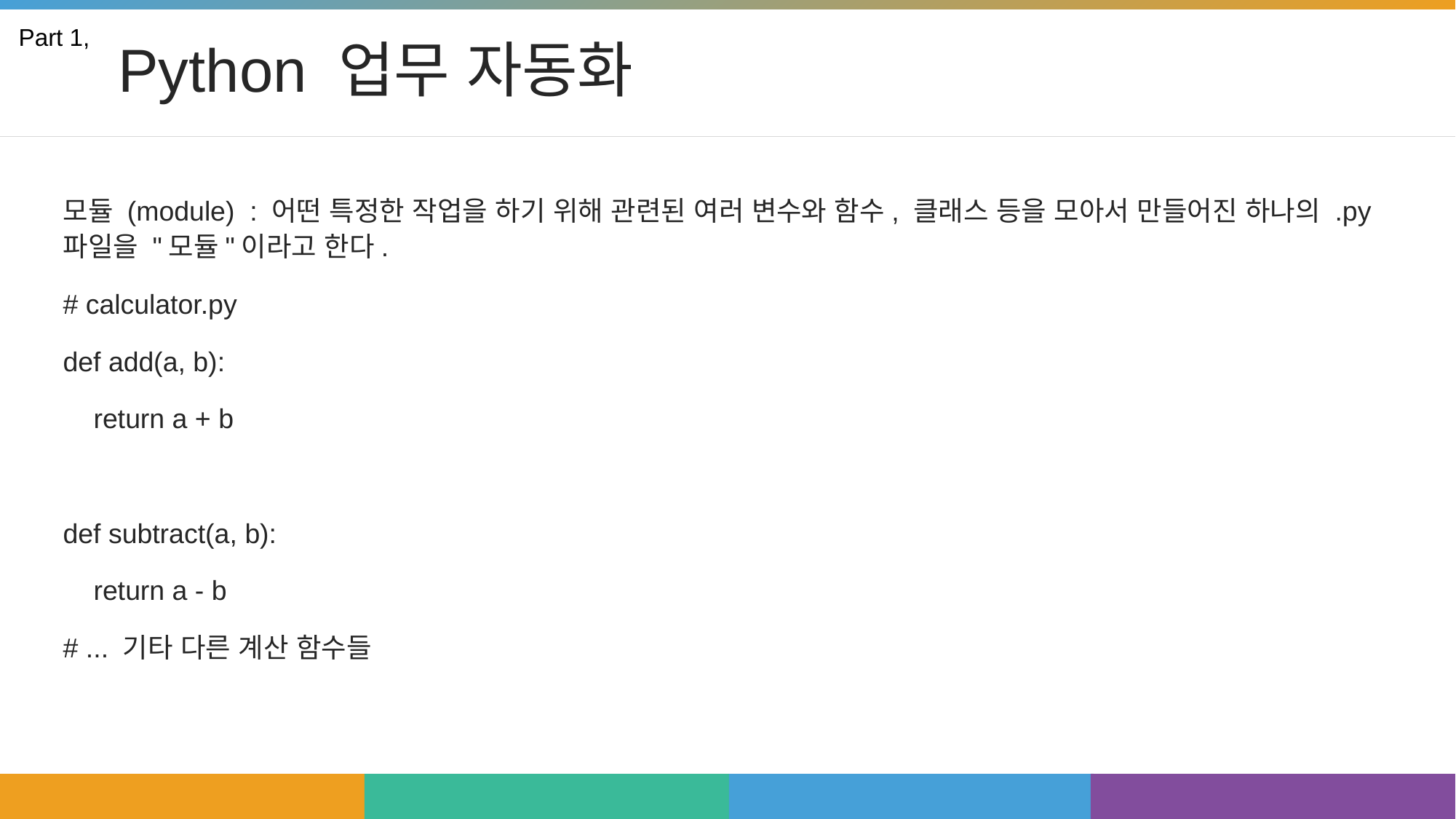

# Python 업무 자동화
Part 1,
모듈 (module)  : 어떤 특정한 작업을 하기 위해 관련된 여러 변수와 함수, 클래스 등을 모아서 만들어진 하나의 .py 파일을 "모듈"이라고 한다.
# calculator.py
def add(a, b):
    return a + b

def subtract(a, b):
    return a - b
# ... 기타 다른 계산 함수들